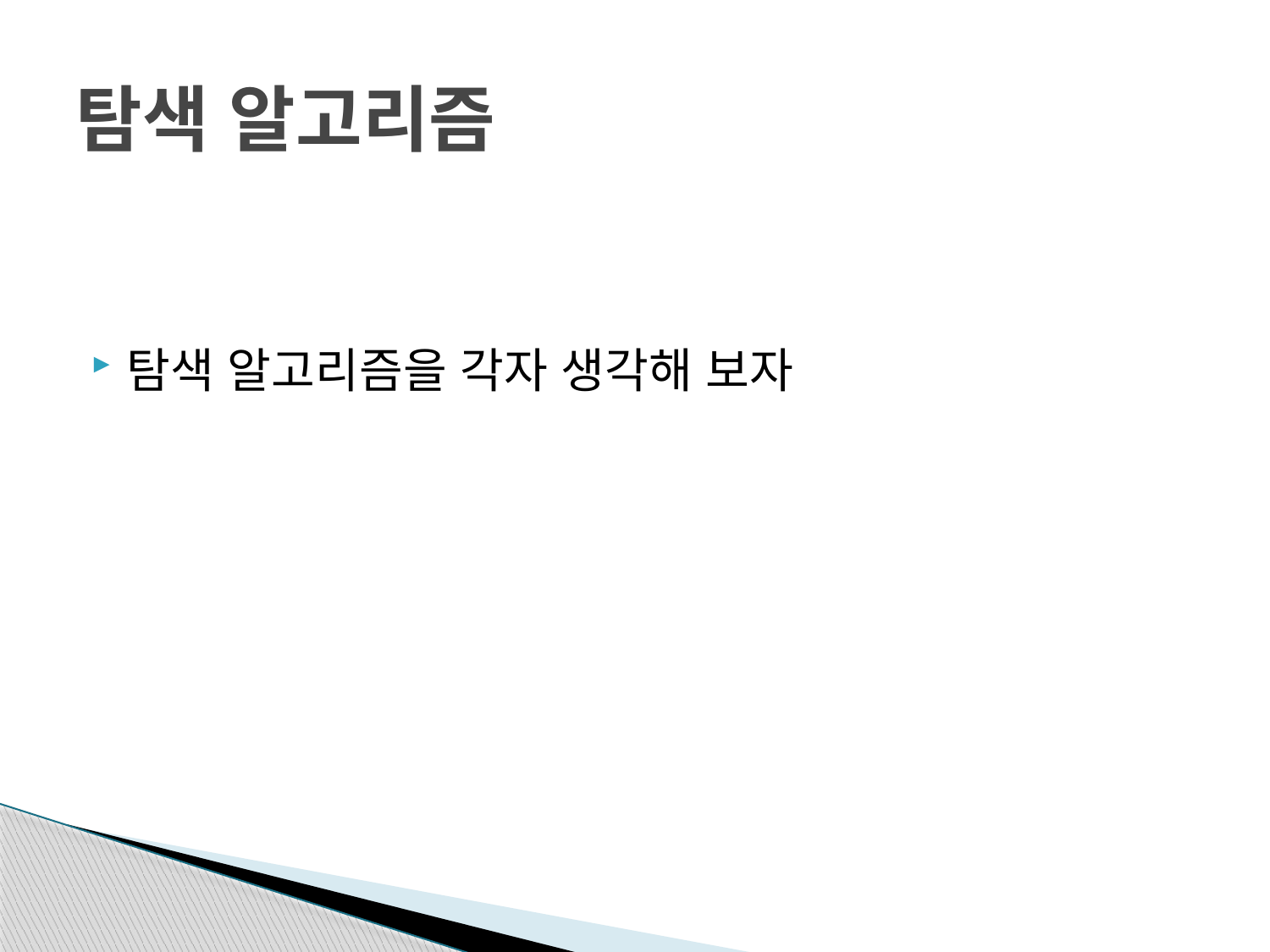

# 탐색 알고리즘

탐색 알고리즘을 각자 생각해 보자